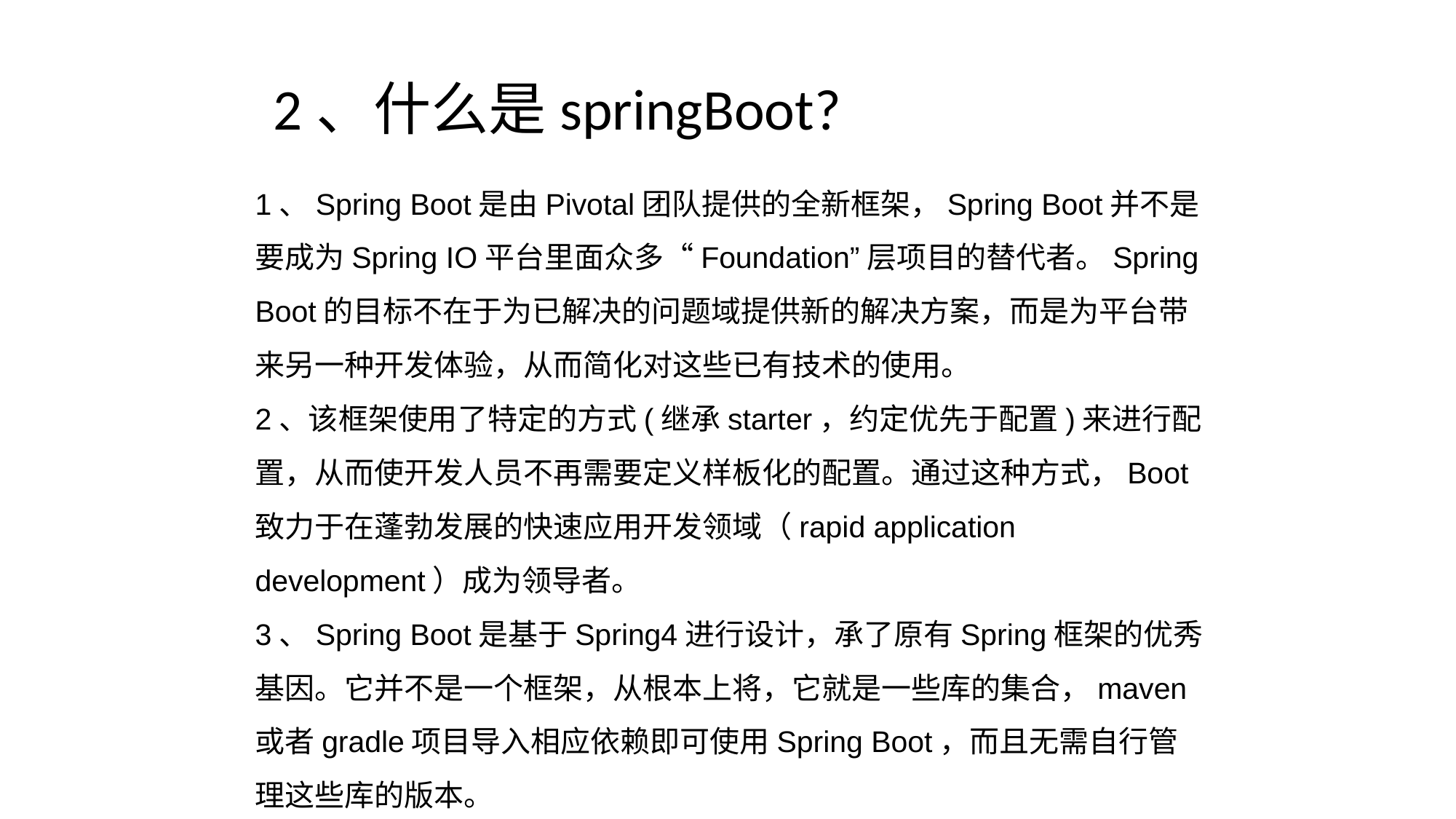

# 2、什么是springBoot?
1、Spring Boot是由Pivotal团队提供的全新框架，Spring Boot并不是要成为Spring IO平台里面众多“Foundation”层项目的替代者。Spring Boot的目标不在于为已解决的问题域提供新的解决方案，而是为平台带来另一种开发体验，从而简化对这些已有技术的使用。
2、该框架使用了特定的方式(继承starter，约定优先于配置)来进行配置，从而使开发人员不再需要定义样板化的配置。通过这种方式，Boot致力于在蓬勃发展的快速应用开发领域（rapid application development）成为领导者。 
3、Spring Boot是基于Spring4进行设计，承了原有Spring框架的优秀基因。它并不是一个框架，从根本上将，它就是一些库的集合，maven或者gradle项目导入相应依赖即可使用Spring Boot，而且无需自行管理这些库的版本。